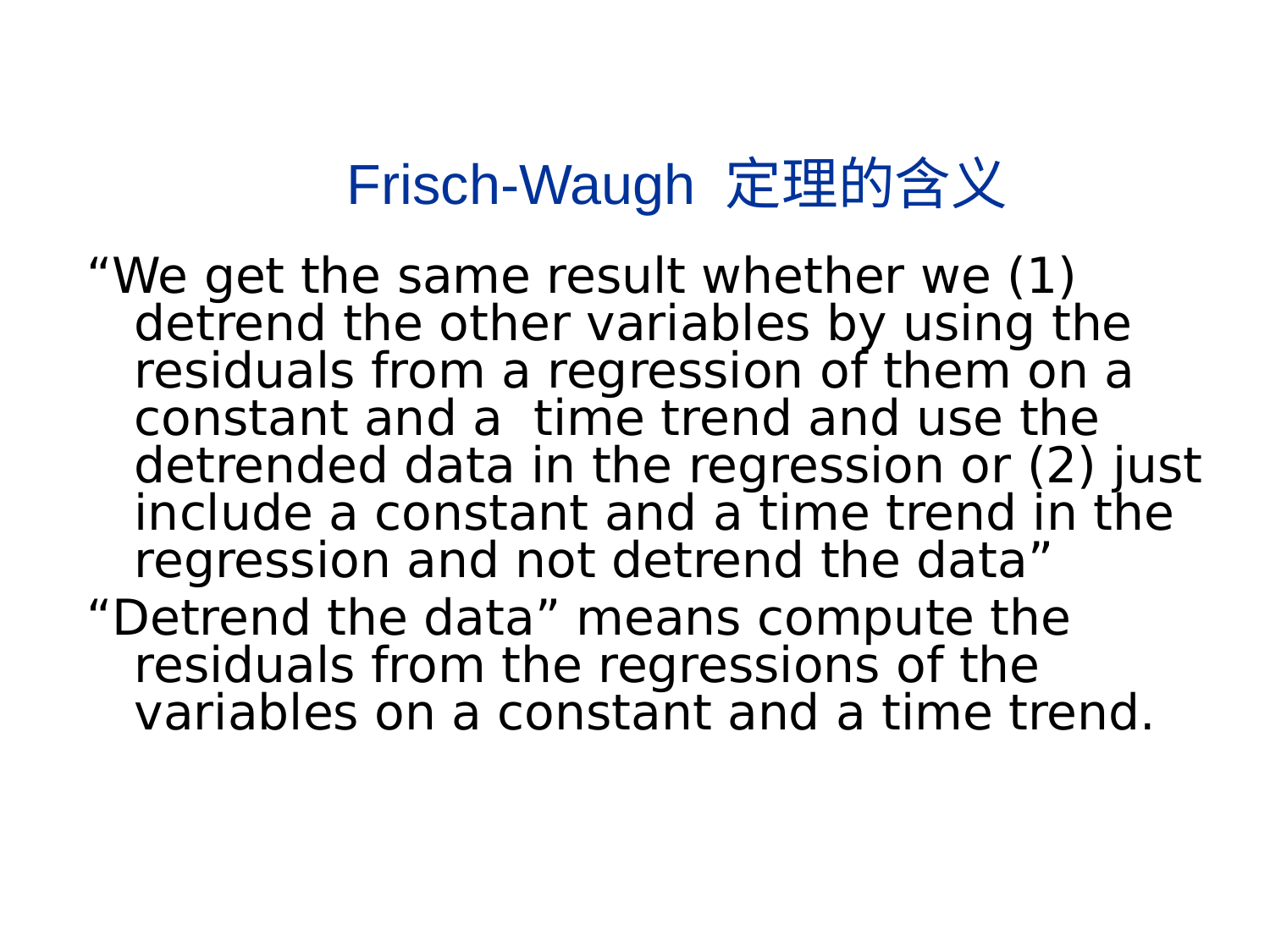

# Frisch-Waugh 定理的含义
“We get the same result whether we (1) detrend the other variables by using the residuals from a regression of them on a constant and a  time trend and use the detrended data in the regression or (2) just include a constant and a time trend in the regression and not detrend the data”
“Detrend the data” means compute the residuals from the regressions of the variables on a constant and a time trend.